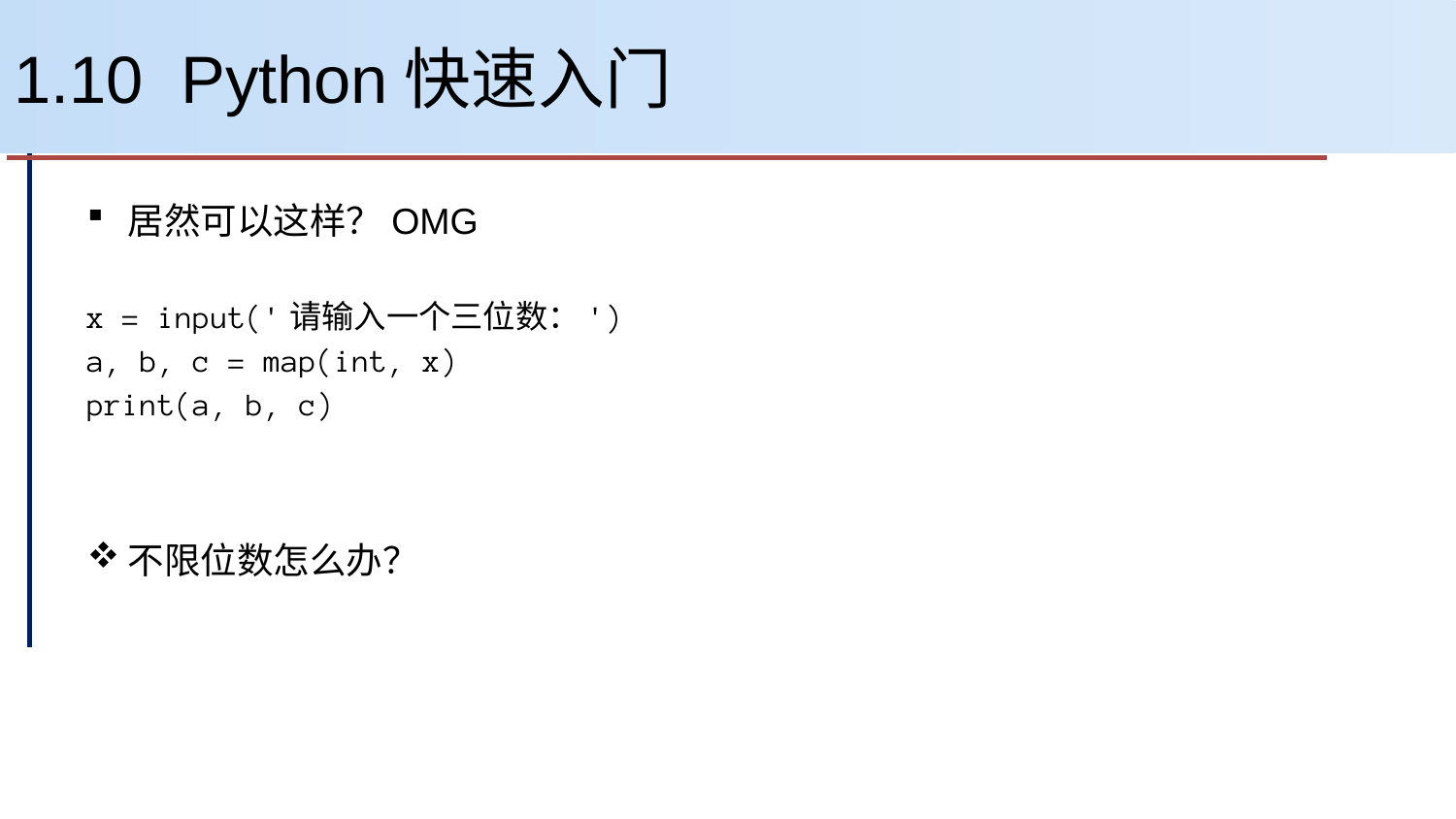

# 1.10  Python快速入门
居然可以这样？OMG

x = input('请输入一个三位数：')
a, b, c = map(int, x)
print(a, b, c)

不限位数怎么办？